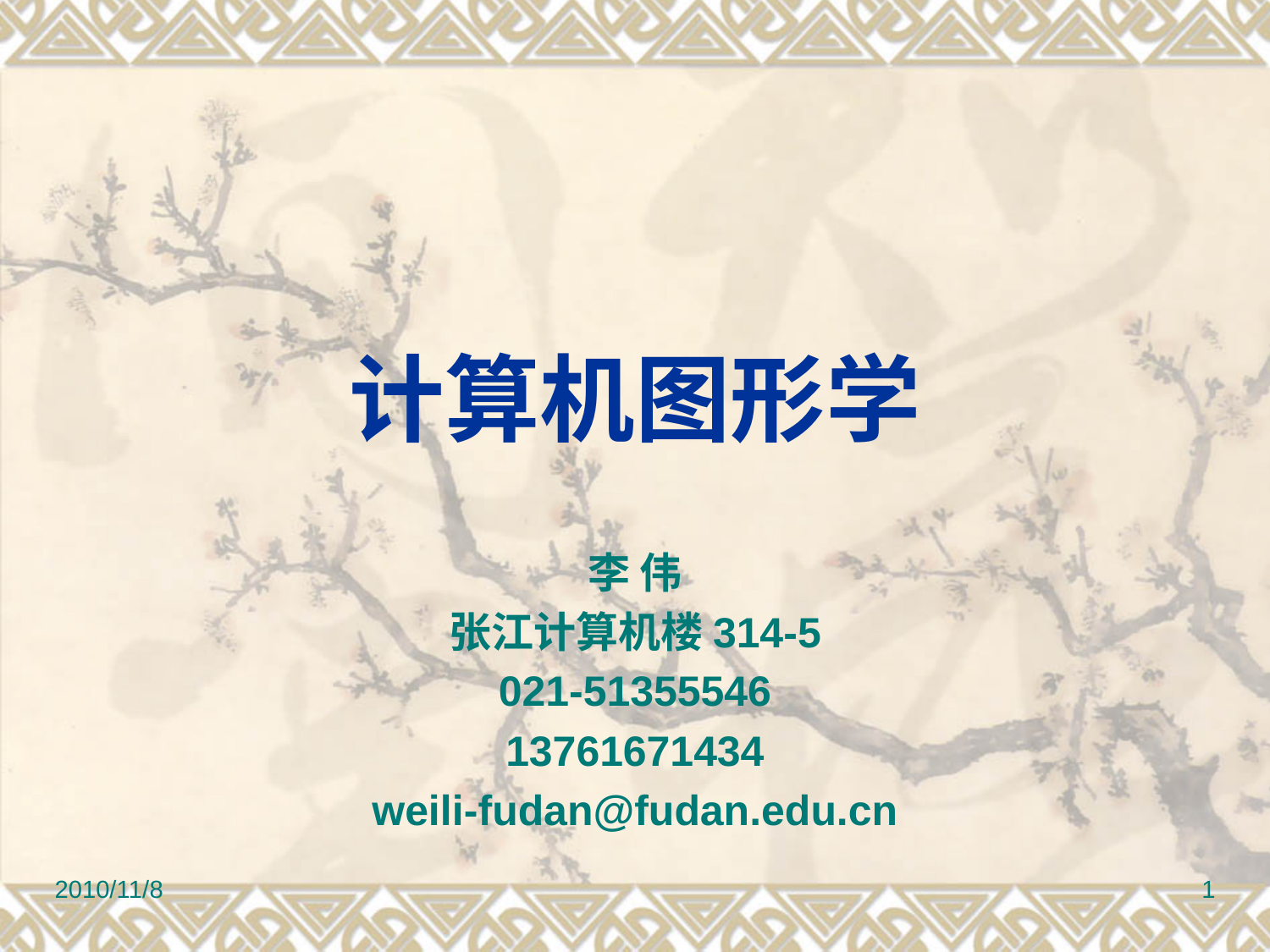

# 计算机图形学
李 伟
张江计算机楼314-5
021-51355546
13761671434
weili-fudan@fudan.edu.cn
2010/11/8
1